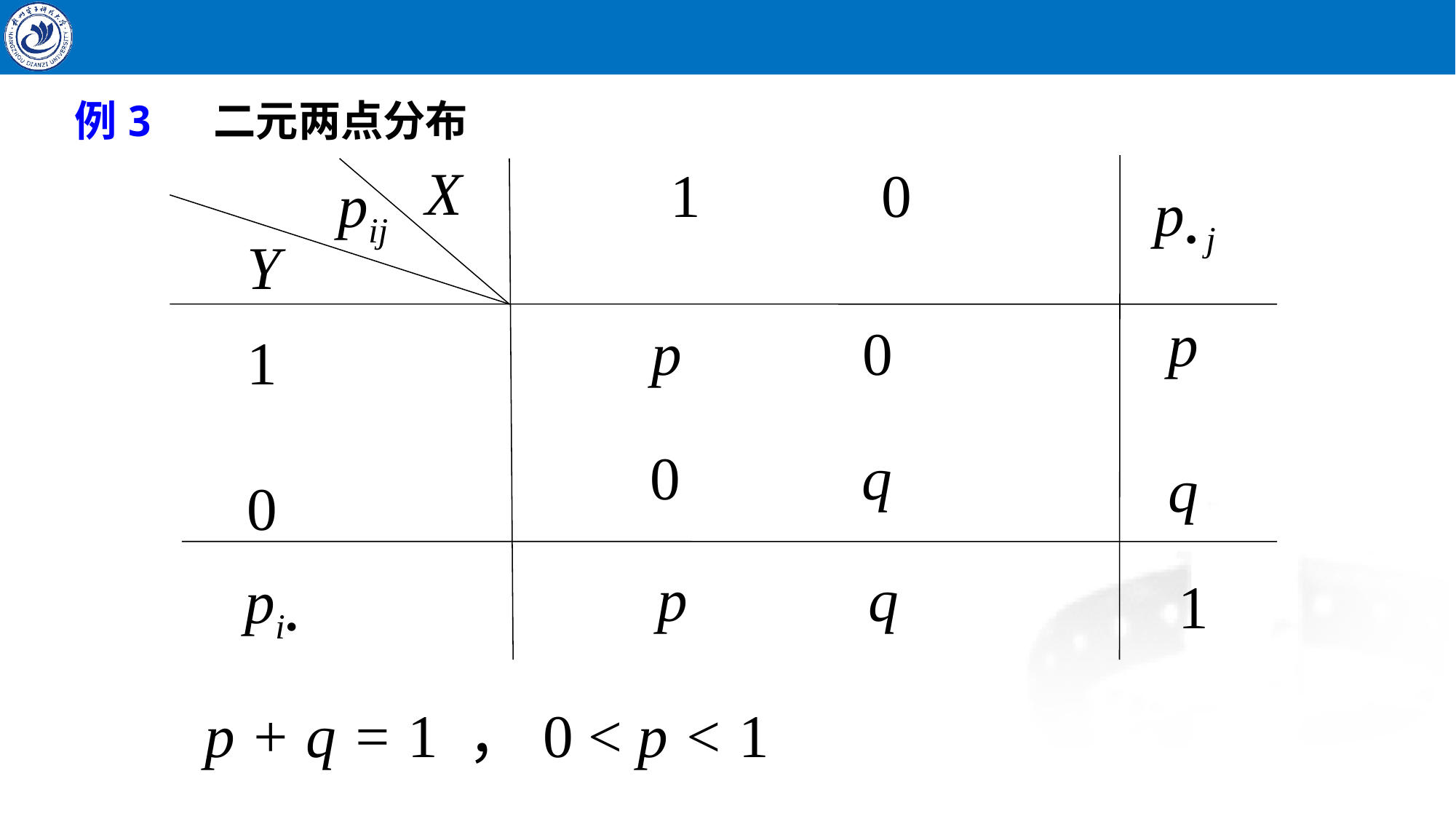

例3  二元两点分布
X

pij

Y

1            0
p• j
p

q
p            0
0            q
1

0
p            q
pi•
1
p + q = 1 ，0 < p < 1